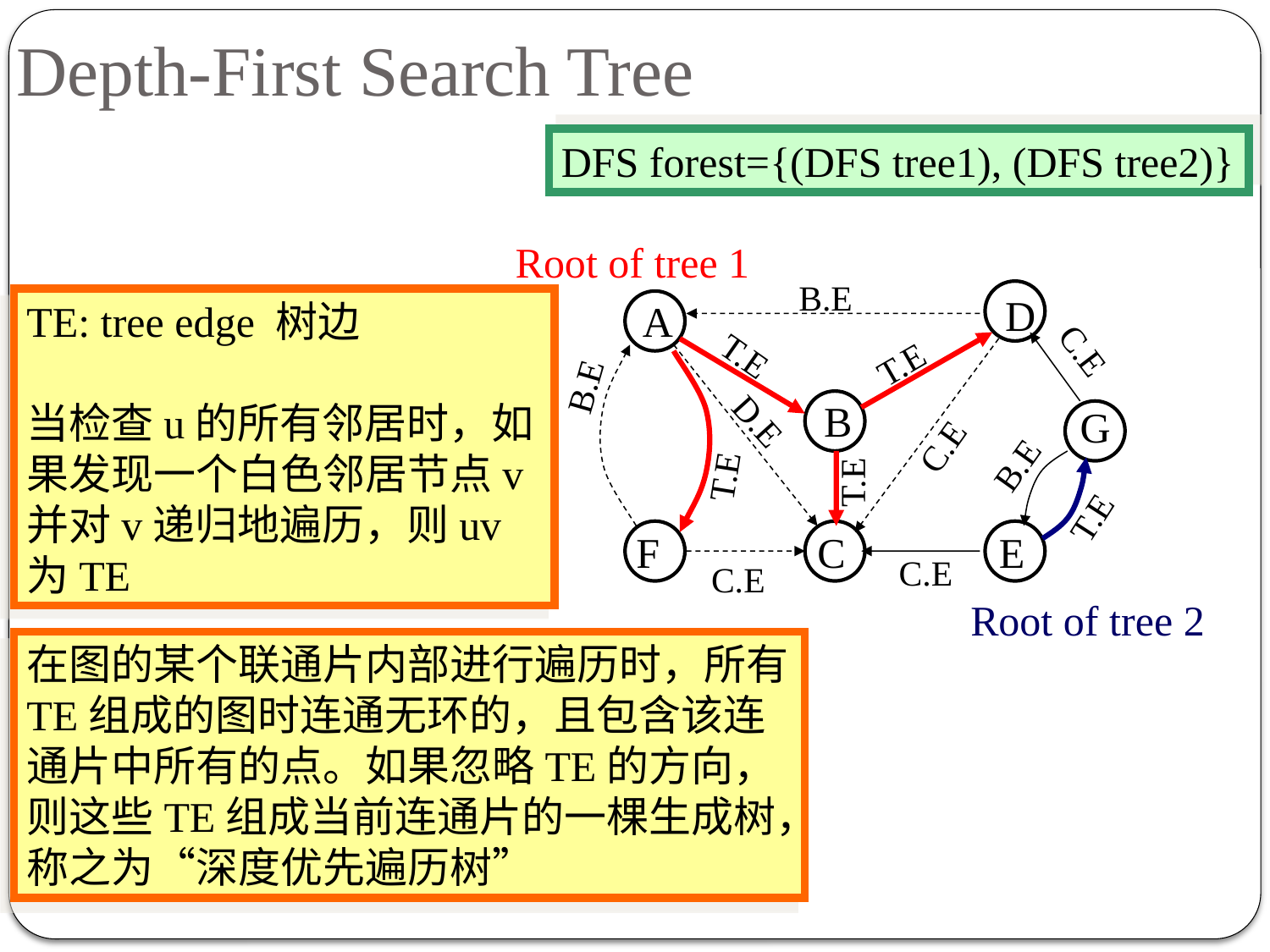

# Depth-First Search Tree
DFS forest={(DFS tree1), (DFS tree2)}
Root of tree 1
B.E

D
TE: tree edge 树边

当检查u的所有邻居时，如果发现一个白色邻居节点v并对v递归地遍历，则uv为TE
A

T.E

C.E

T.E

B.E

B

G

D.E
C.E
B.E
T.E
T.E

T.E
F
C
E

C.E

C.E

Root of tree 2
在图的某个联通片内部进行遍历时，所有TE组成的图时连通无环的，且包含该连通片中所有的点。如果忽略TE的方向，则这些TE组成当前连通片的一棵生成树，称之为“深度优先遍历树”